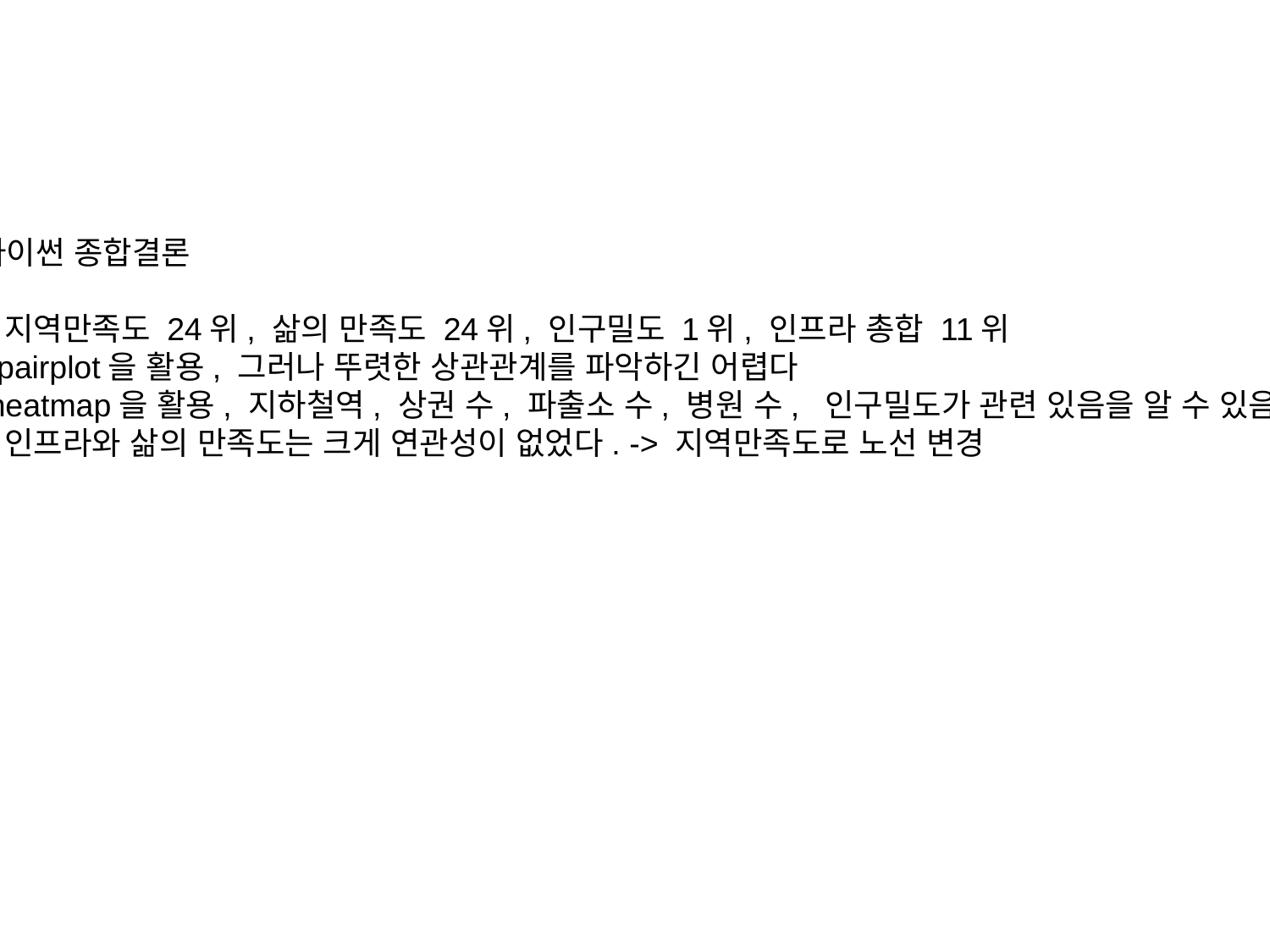

파이썬 종합결론

- 지역만족도 24위, 삶의 만족도 24위, 인구밀도 1위, 인프라 총합 11위
- pairplot을 활용, 그러나 뚜렷한 상관관계를 파악하긴 어렵다
-heatmap을 활용, 지하철역, 상권 수, 파출소 수, 병원 수,  인구밀도가 관련 있음을 알 수 있음
- 인프라와 삶의 만족도는 크게 연관성이 없었다. -> 지역만족도로 노선 변경